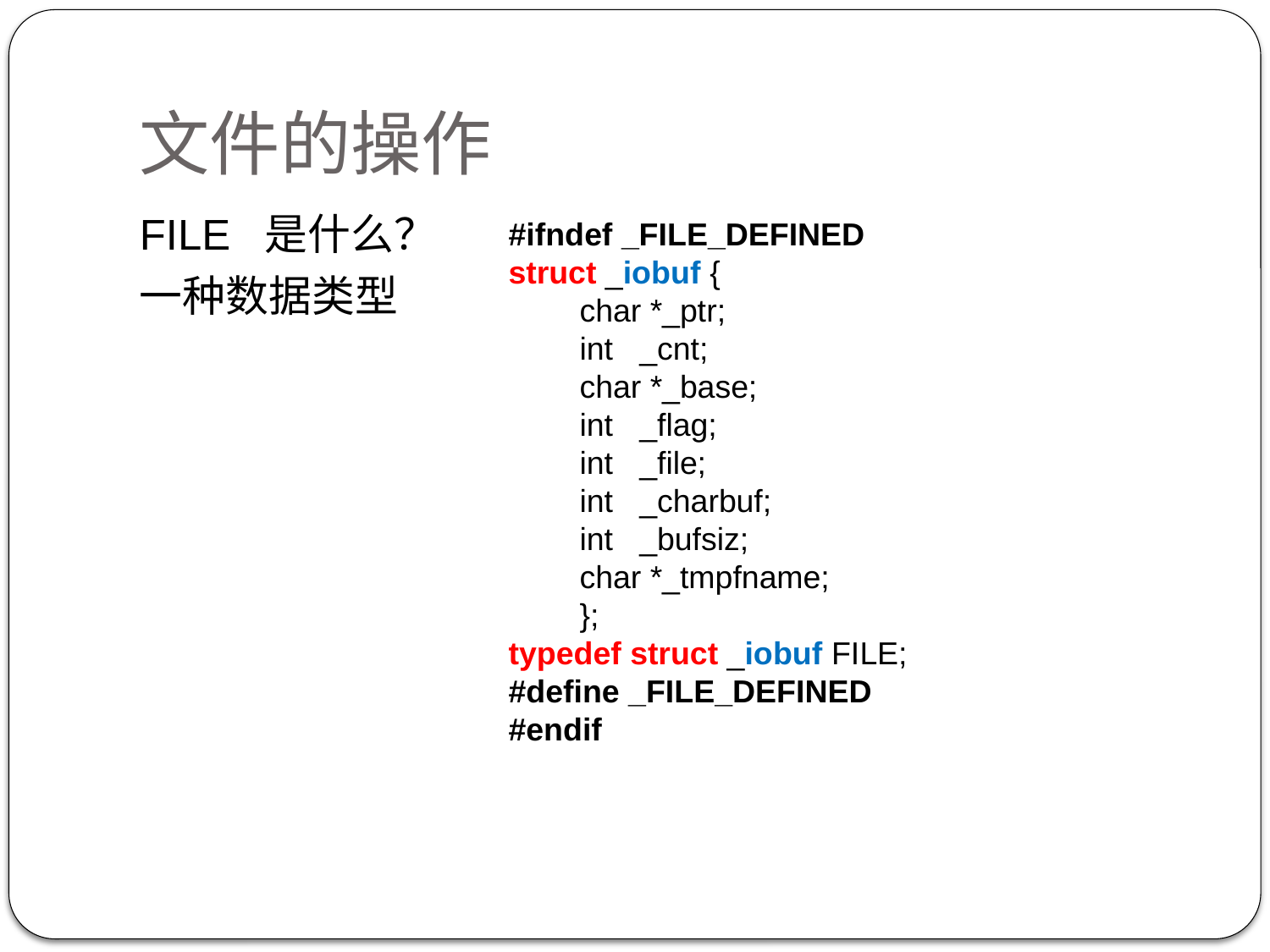

# 文件的操作
FILE  是什么？
一种数据类型

#ifndef _FILE_DEFINED
struct _iobuf {
        char *_ptr;
        int   _cnt;
        char *_base;
        int   _flag;
        int   _file;
        int   _charbuf;
        int   _bufsiz;
        char *_tmpfname;
        };
typedef struct _iobuf FILE;
#define _FILE_DEFINED
#endif